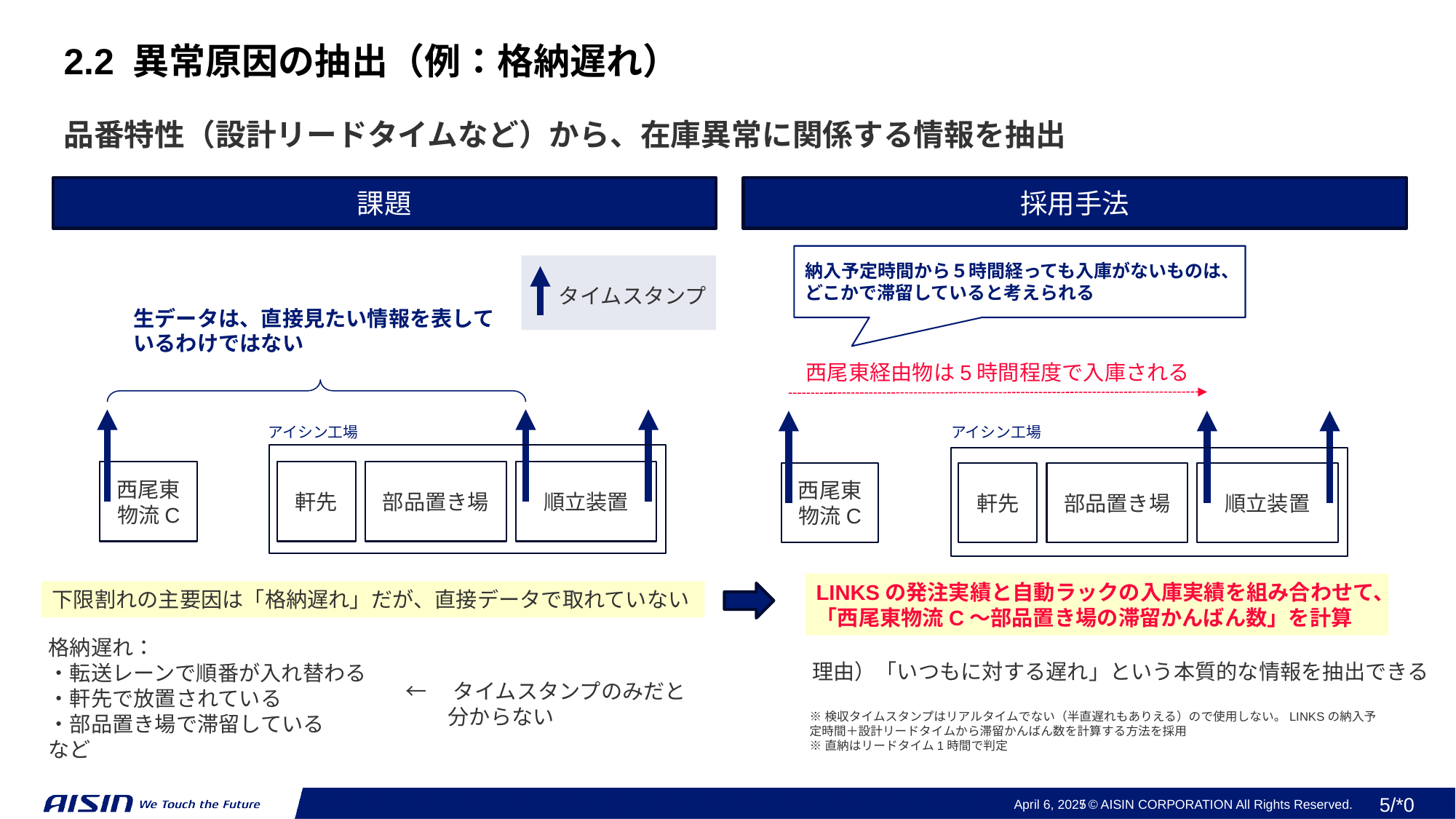

2.2 異常原因の抽出（例：格納遅れ）
品番特性（設計リードタイムなど）から、在庫異常に関係する情報を抽出
課題
採用手法

納入予定時間から５時間経っても入庫がないものは、
どこかで滞留していると考えられる

タイムスタンプ
生データは、直接見たい情報を表しているわけではない
西尾東経由物は5時間程度で入庫される
アイシン工場
アイシン工場

西尾東物流C
軒先
部品置き場
順立装置
西尾東物流C
軒先
部品置き場
順立装置
LINKSの発注実績と自動ラックの入庫実績を組み合わせて、
「西尾東物流C～部品置き場の滞留かんばん数」を計算
下限割れの主要因は「格納遅れ」だが、直接データで取れていない

格納遅れ：
・転送レーンで順番が入れ替わる
・軒先で放置されている
・部品置き場で滞留している
など
理由）「いつもに対する遅れ」という本質的な情報を抽出できる
←　タイムスタンプのみだと
　　分からない
※検収タイムスタンプはリアルタイムでない（半直遅れもありえる）ので使用しない。LINKSの納入予定時間＋設計リードタイムから滞留かんばん数を計算する方法を採用
※直納はリードタイム1時間で判定
April 6, 2025